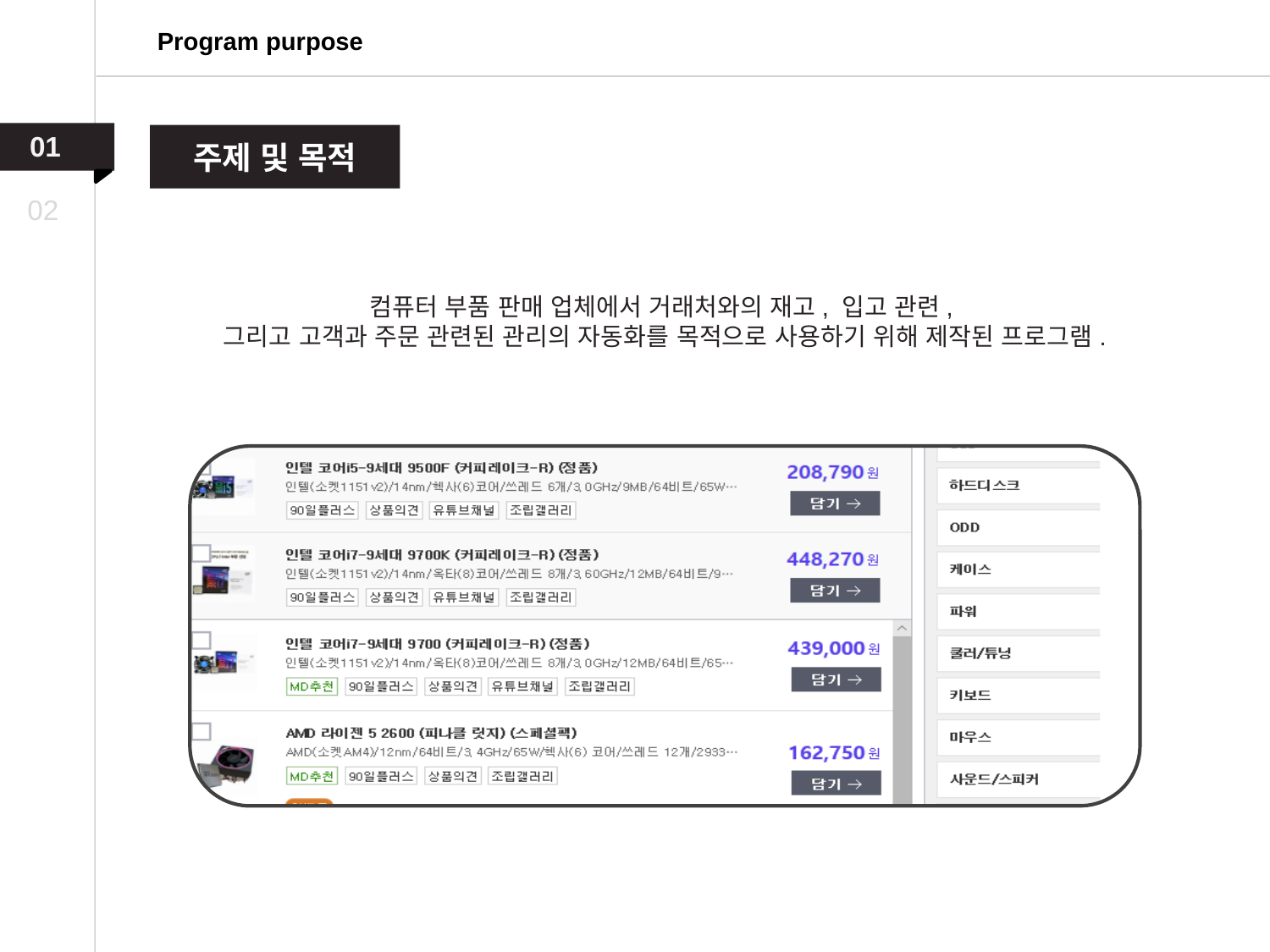

Program purpose
01

주제 및 목적

02
컴퓨터 부품 판매 업체에서 거래처와의 재고, 입고 관련,
그리고 고객과 주문 관련된 관리의 자동화를 목적으로 사용하기 위해 제작된 프로그램.